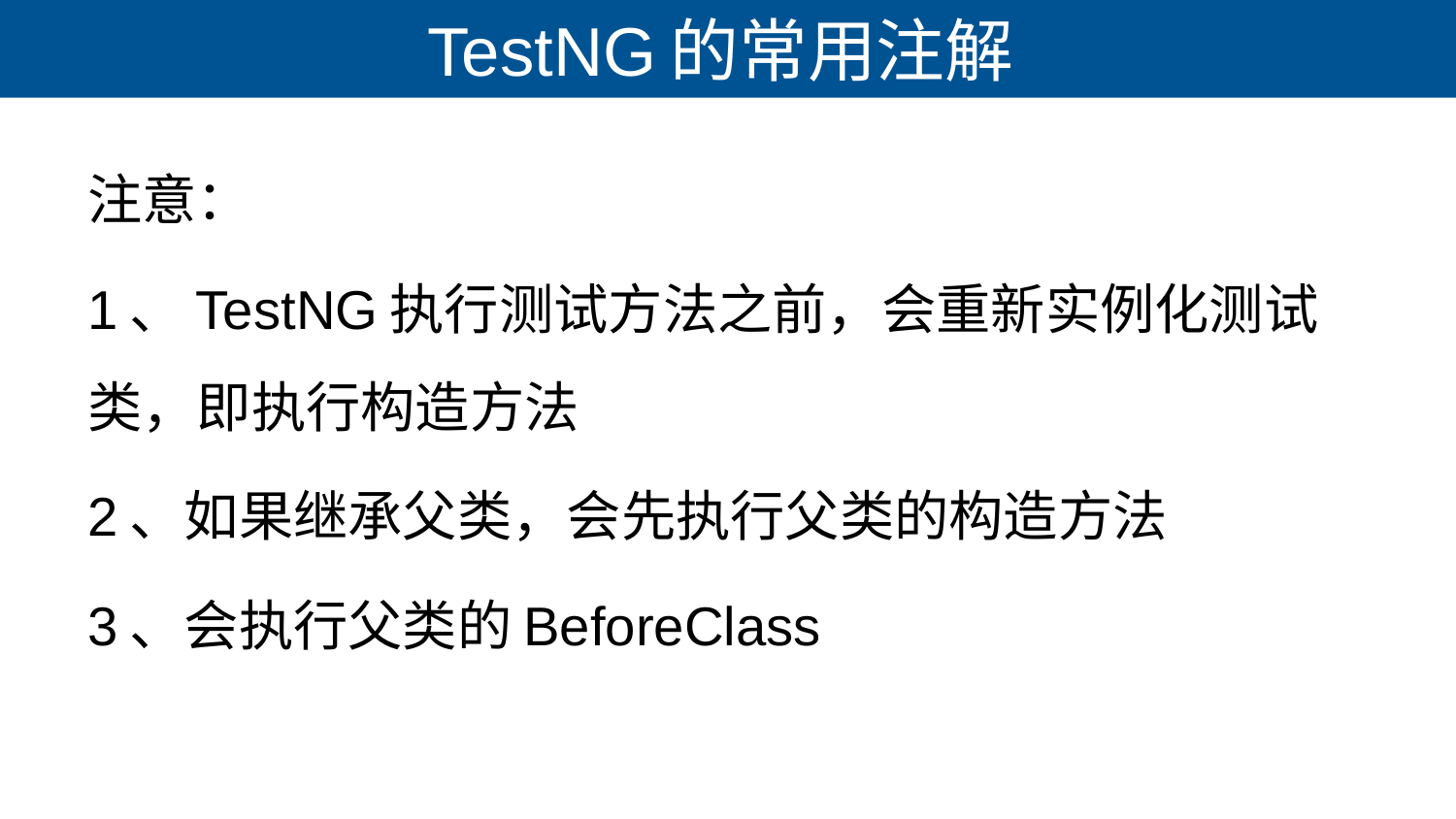

# TestNG的常用注解
注意：
1、TestNG执行测试方法之前，会重新实例化测试类，即执行构造方法
2、如果继承父类，会先执行父类的构造方法
3、会执行父类的BeforeClass